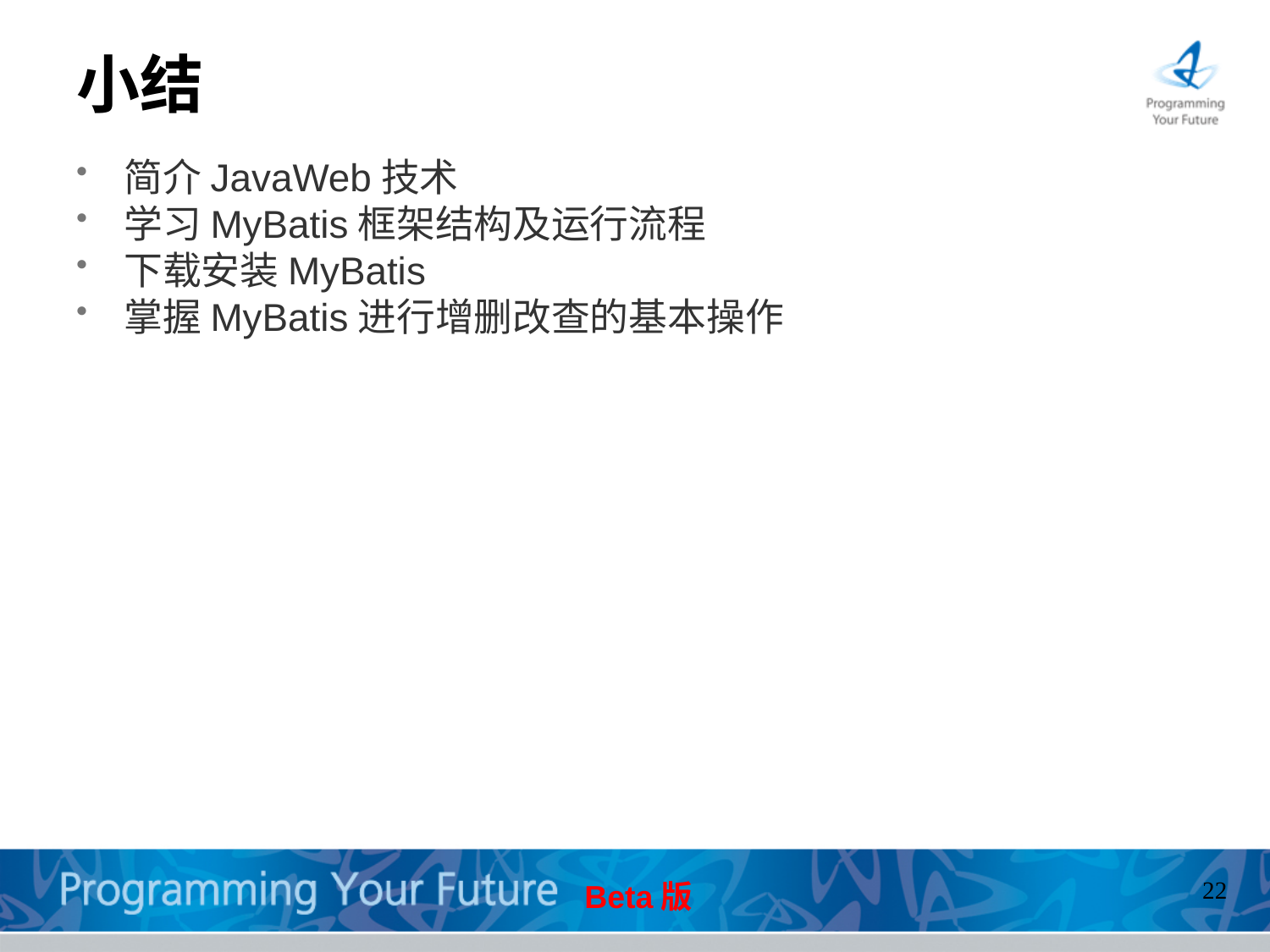

# 小结
简介JavaWeb技术
学习MyBatis框架结构及运行流程
下载安装MyBatis
掌握MyBatis进行增删改查的基本操作